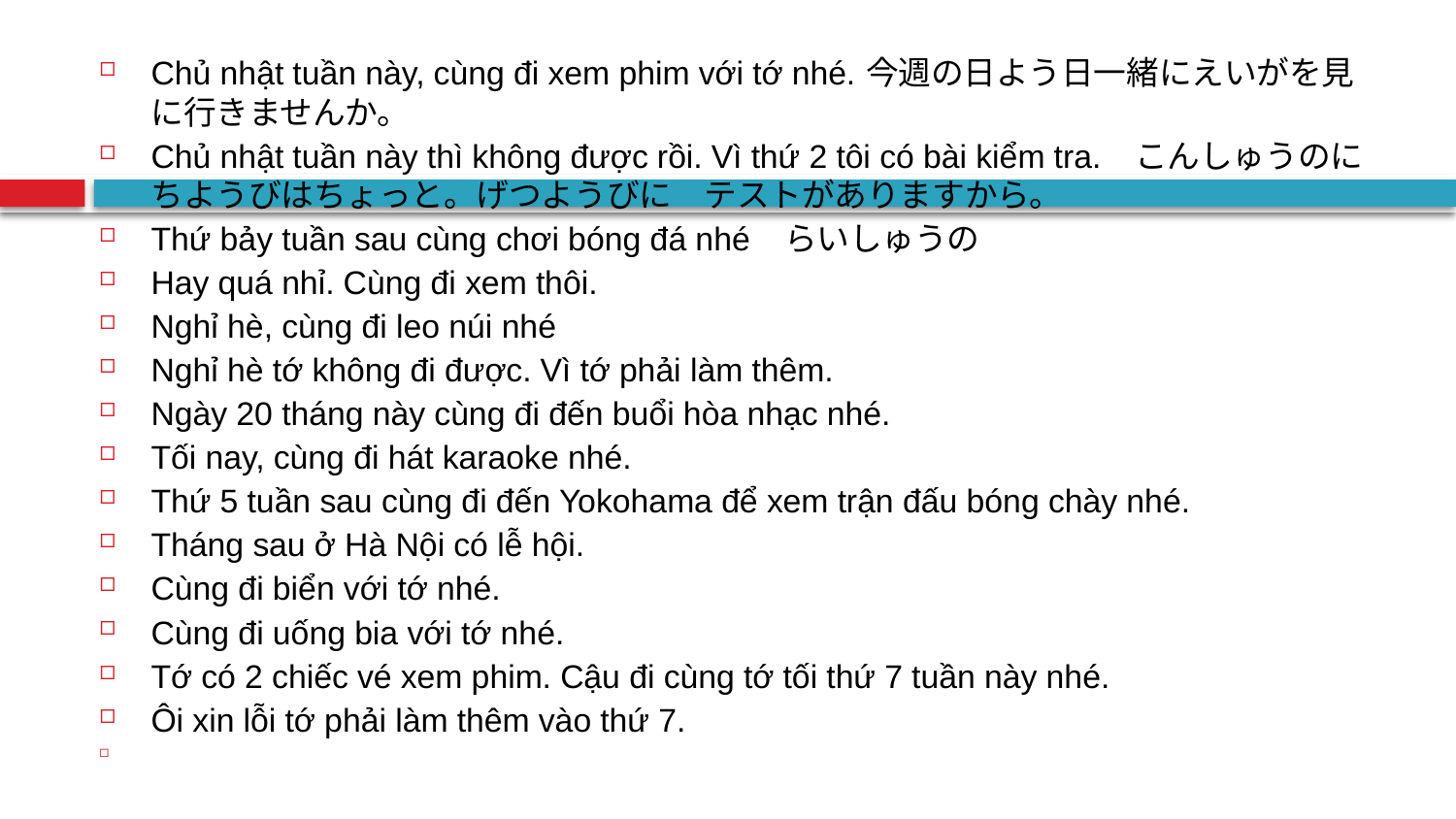

Chủ nhật tuần này, cùng đi xem phim với tớ nhé. 今週の日よう日一緒にえいがを見に行きませんか。
Chủ nhật tuần này thì không được rồi. Vì thứ 2 tôi có bài kiểm tra.　こんしゅうのにちようびはちょっと。げつようびに　テストがありますから。
Thứ bảy tuần sau cùng chơi bóng đá nhé　らいしゅうの
Hay quá nhỉ. Cùng đi xem thôi.
Nghỉ hè, cùng đi leo núi nhé
Nghỉ hè tớ không đi được. Vì tớ phải làm thêm.
Ngày 20 tháng này cùng đi đến buổi hòa nhạc nhé.
Tối nay, cùng đi hát karaoke nhé.
Thứ 5 tuần sau cùng đi đến Yokohama để xem trận đấu bóng chày nhé.
Tháng sau ở Hà Nội có lễ hội.
Cùng đi biển với tớ nhé.
Cùng đi uống bia với tớ nhé.
Tớ có 2 chiếc vé xem phim. Cậu đi cùng tớ tối thứ 7 tuần này nhé.
Ôi xin lỗi tớ phải làm thêm vào thứ 7.